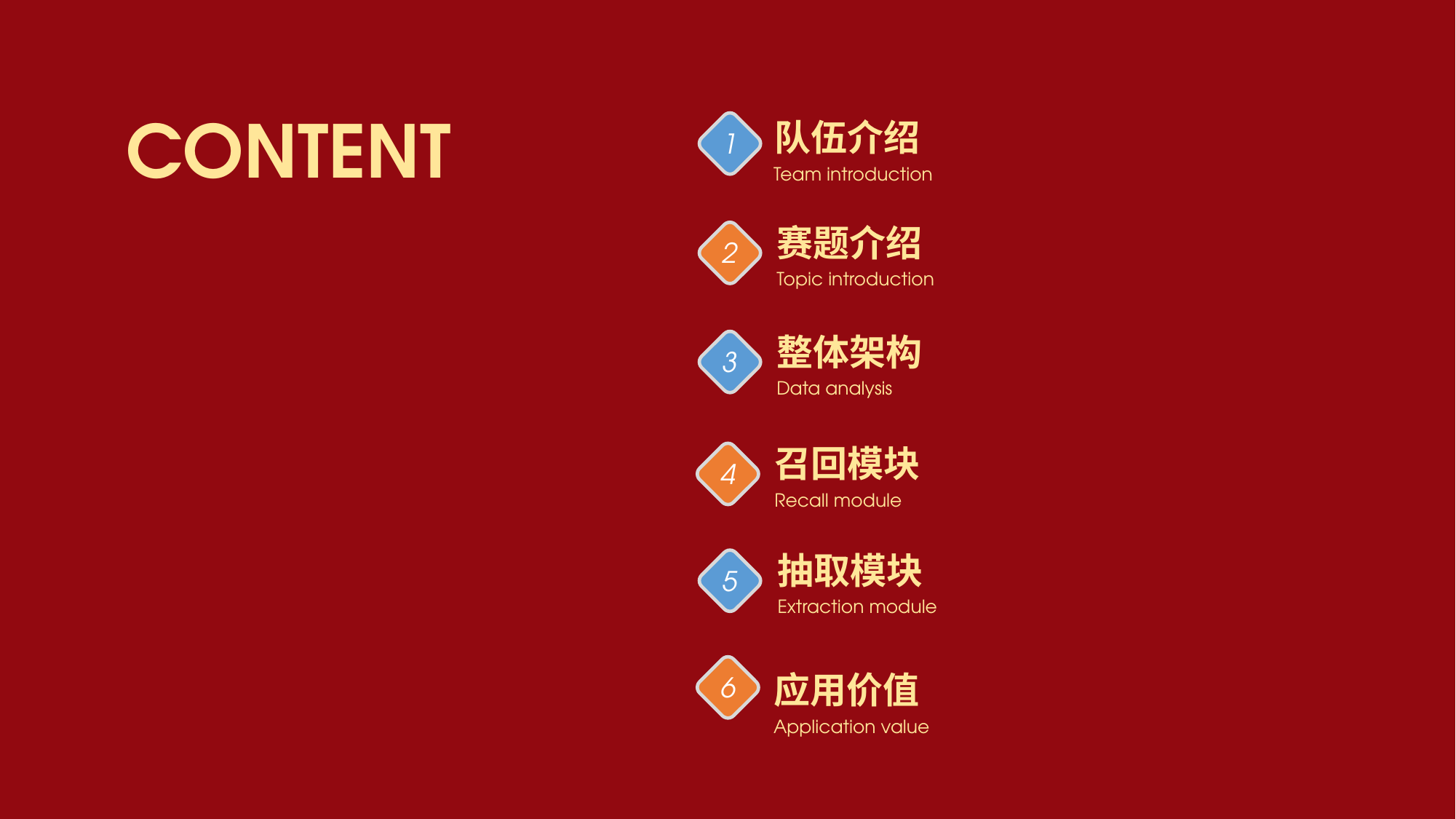

CONTENT
队伍介绍
Team introduction

1
赛题介绍
Topic introduction

2
整体架构
Data analysis

3
召回模块
Recall module

4
抽取模块
Extraction module

5
应用价值
Application value

6